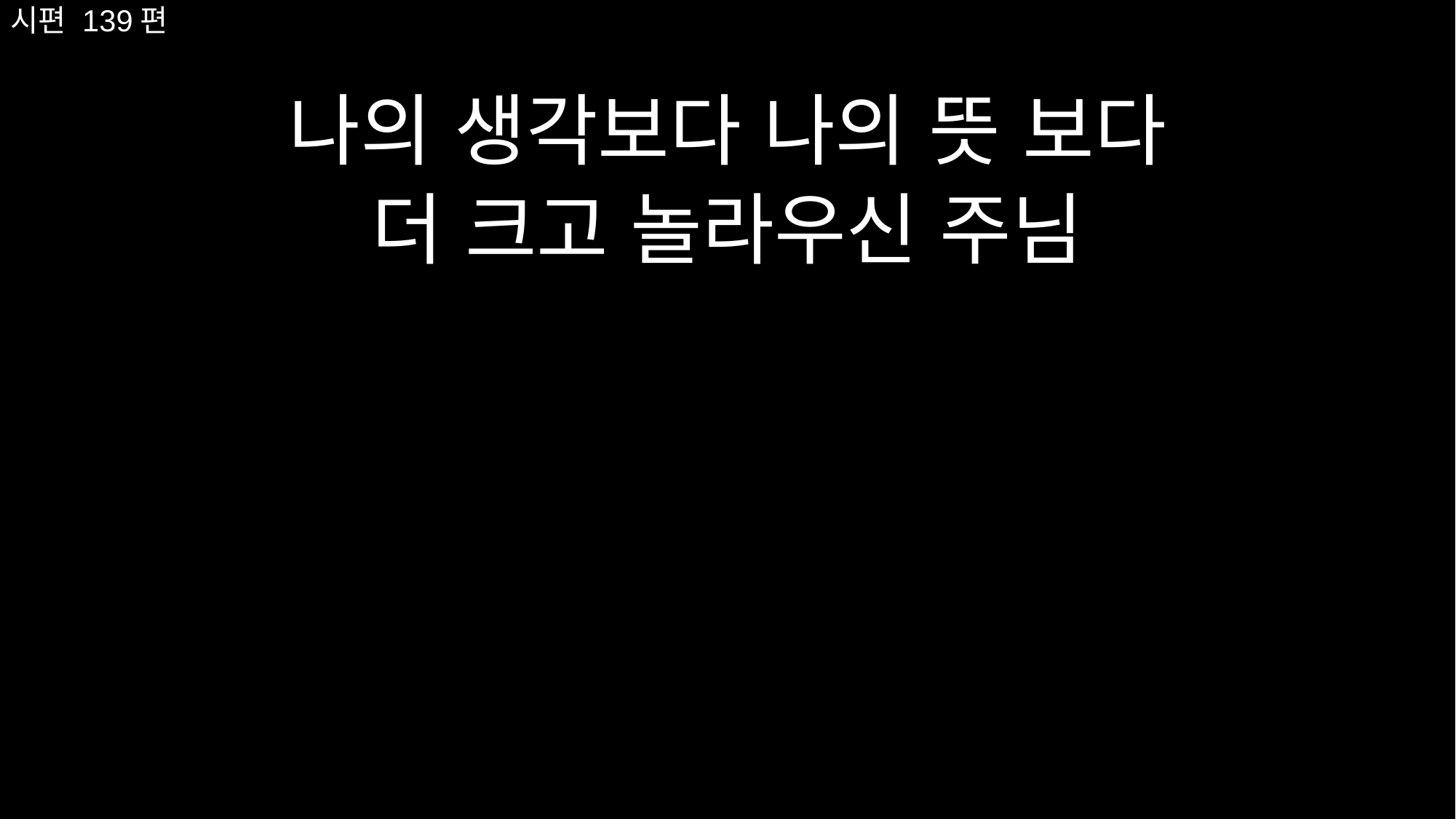

나의 생각보다 나의 뜻 보다
더 크고 놀라우신 주님

# 시편 139편